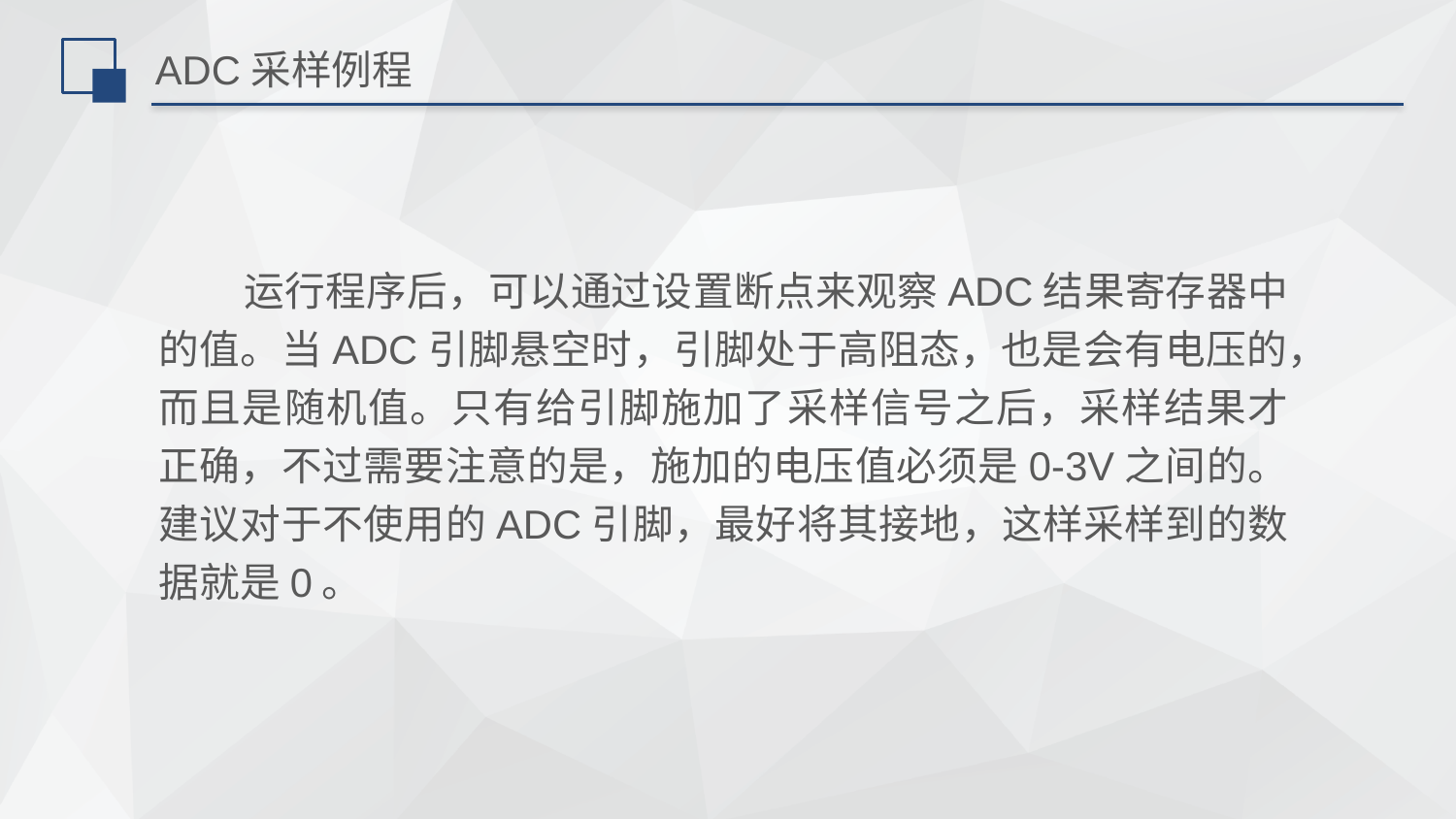

# ADC采样例程
运行程序后，可以通过设置断点来观察ADC结果寄存器中的值。当ADC引脚悬空时，引脚处于高阻态，也是会有电压的，而且是随机值。只有给引脚施加了采样信号之后，采样结果才正确，不过需要注意的是，施加的电压值必须是0-3V之间的。建议对于不使用的ADC引脚，最好将其接地，这样采样到的数据就是0。